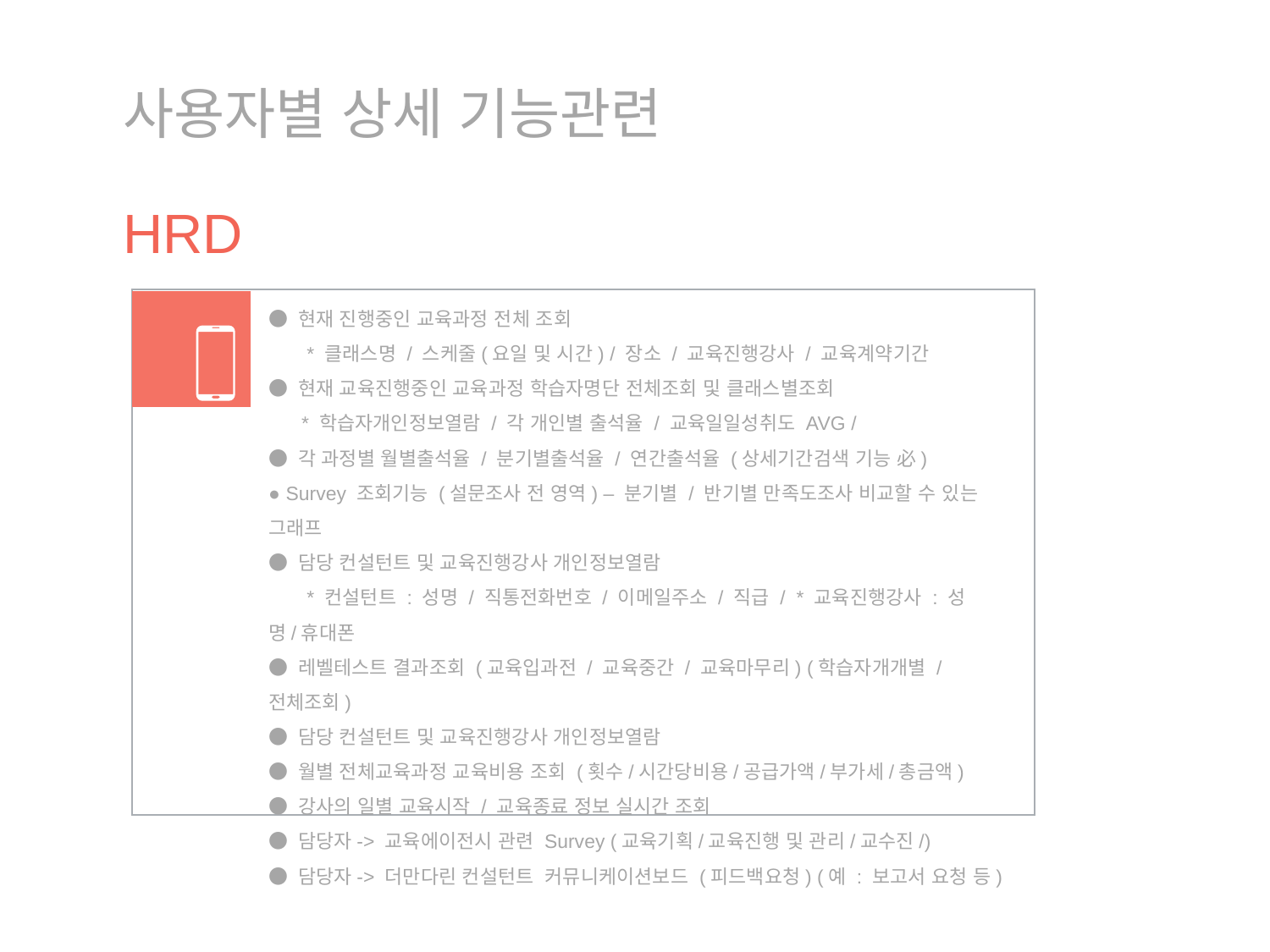

# 사용자별 상세 기능관련 HRD

● 현재 진행중인 교육과정 전체 조회
       * 클래스명 / 스케줄(요일 및 시간) / 장소 / 교육진행강사 / 교육계약기간
● 현재 교육진행중인 교육과정 학습자명단 전체조회 및 클래스별조회
      * 학습자개인정보열람 / 각 개인별 출석율 / 교육일일성취도 AVG /
● 각 과정별 월별출석율 / 분기별출석율 / 연간출석율 (상세기간검색 기능 必)
● Survey 조회기능 (설문조사 전 영역) – 분기별 / 반기별 만족도조사 비교할 수 있는 그래프
● 담당 컨설턴트 및 교육진행강사 개인정보열람
       * 컨설턴트 : 성명 / 직통전화번호 / 이메일주소 / 직급 /  * 교육진행강사 : 성명/휴대폰
● 레벨테스트 결과조회 (교육입과전 / 교육중간 / 교육마무리) (학습자개개별 / 전체조회)
● 담당 컨설턴트 및 교육진행강사 개인정보열람
● 월별 전체교육과정 교육비용 조회 (횟수/시간당비용/공급가액/부가세/총금액)
● 강사의 일별 교육시작 / 교육종료 정보 실시간 조회
● 담당자-> 교육에이전시 관련 Survey (교육기획/교육진행 및 관리/교수진/)
● 담당자-> 더만다린 컨설턴트  커뮤니케이션보드 (피드백요청) (예 : 보고서 요청 등)